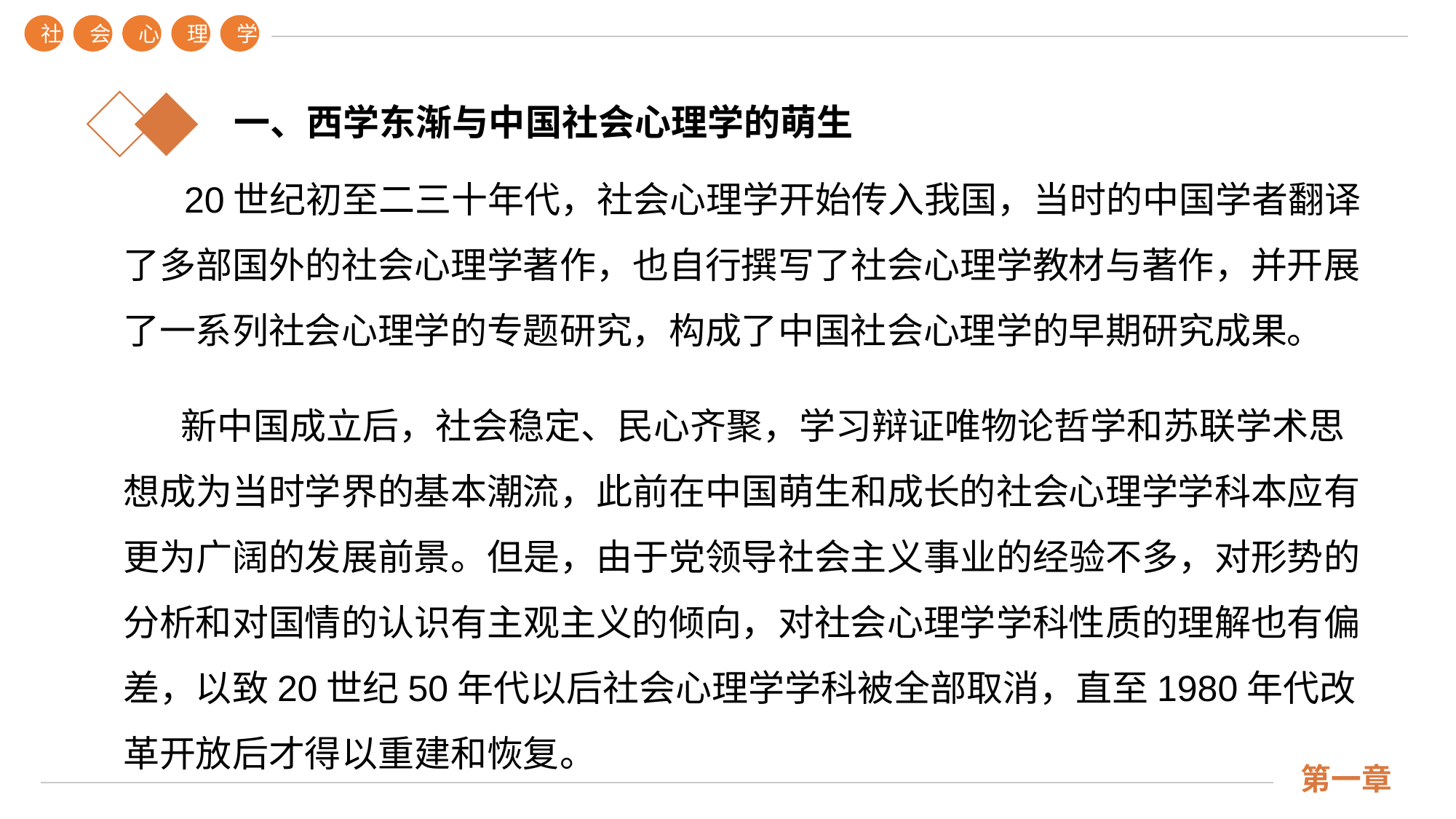

社
会
心
理
学
第一章

一、西学东渐与中国社会心理学的萌生
      20世纪初至二三十年代，社会心理学开始传入我国，当时的中国学者翻译了多部国外的社会心理学著作，也自行撰写了社会心理学教材与著作，并开展了一系列社会心理学的专题研究，构成了中国社会心理学的早期研究成果。

      新中国成立后，社会稳定、民心齐聚，学习辩证唯物论哲学和苏联学术思想成为当时学界的基本潮流，此前在中国萌生和成长的社会心理学学科本应有更为广阔的发展前景。但是，由于党领导社会主义事业的经验不多，对形势的分析和对国情的认识有主观主义的倾向，对社会心理学学科性质的理解也有偏差，以致20世纪50年代以后社会心理学学科被全部取消，直至1980年代改革开放后才得以重建和恢复。